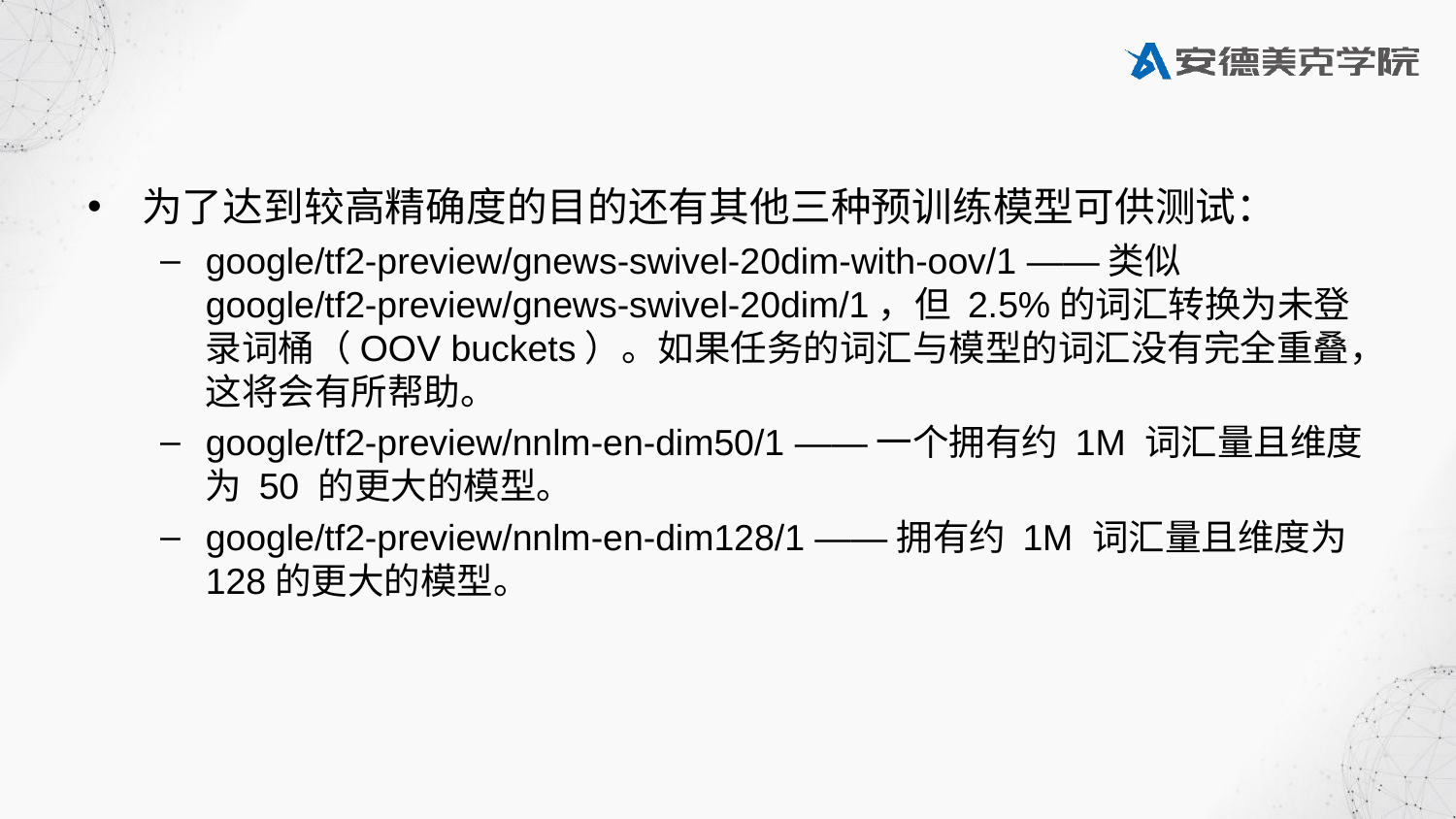

#
为了达到较高精确度的目的还有其他三种预训练模型可供测试：
google/tf2-preview/gnews-swivel-20dim-with-oov/1 ——类似 google/tf2-preview/gnews-swivel-20dim/1，但 2.5%的词汇转换为未登录词桶（OOV buckets）。如果任务的词汇与模型的词汇没有完全重叠，这将会有所帮助。
google/tf2-preview/nnlm-en-dim50/1 ——一个拥有约 1M 词汇量且维度为 50 的更大的模型。
google/tf2-preview/nnlm-en-dim128/1 ——拥有约 1M 词汇量且维度为128的更大的模型。